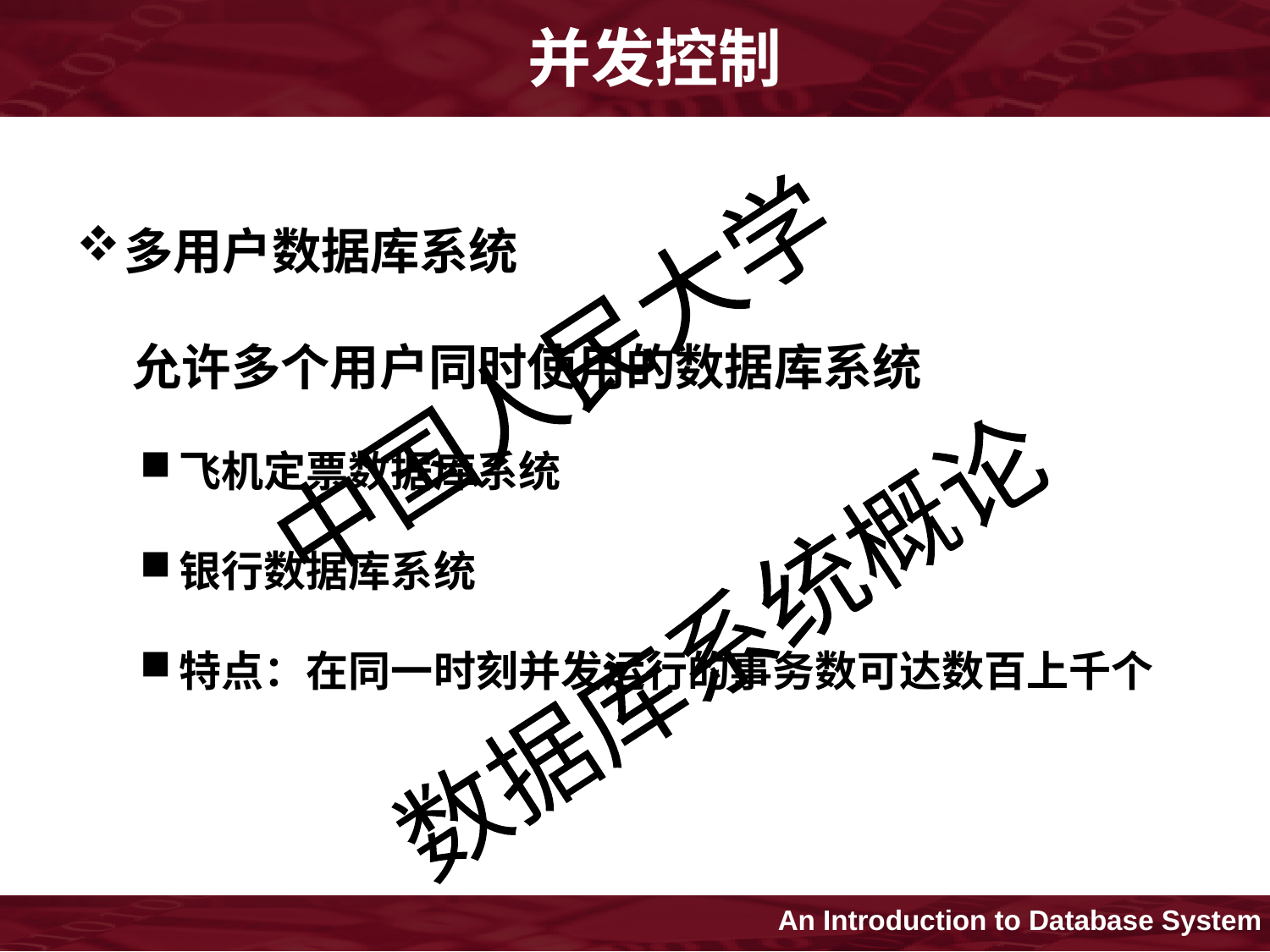

并发控制
多用户数据库系统
    允许多个用户同时使用的数据库系统
飞机定票数据库系统
银行数据库系统
特点：在同一时刻并发运行的事务数可达数百上千个